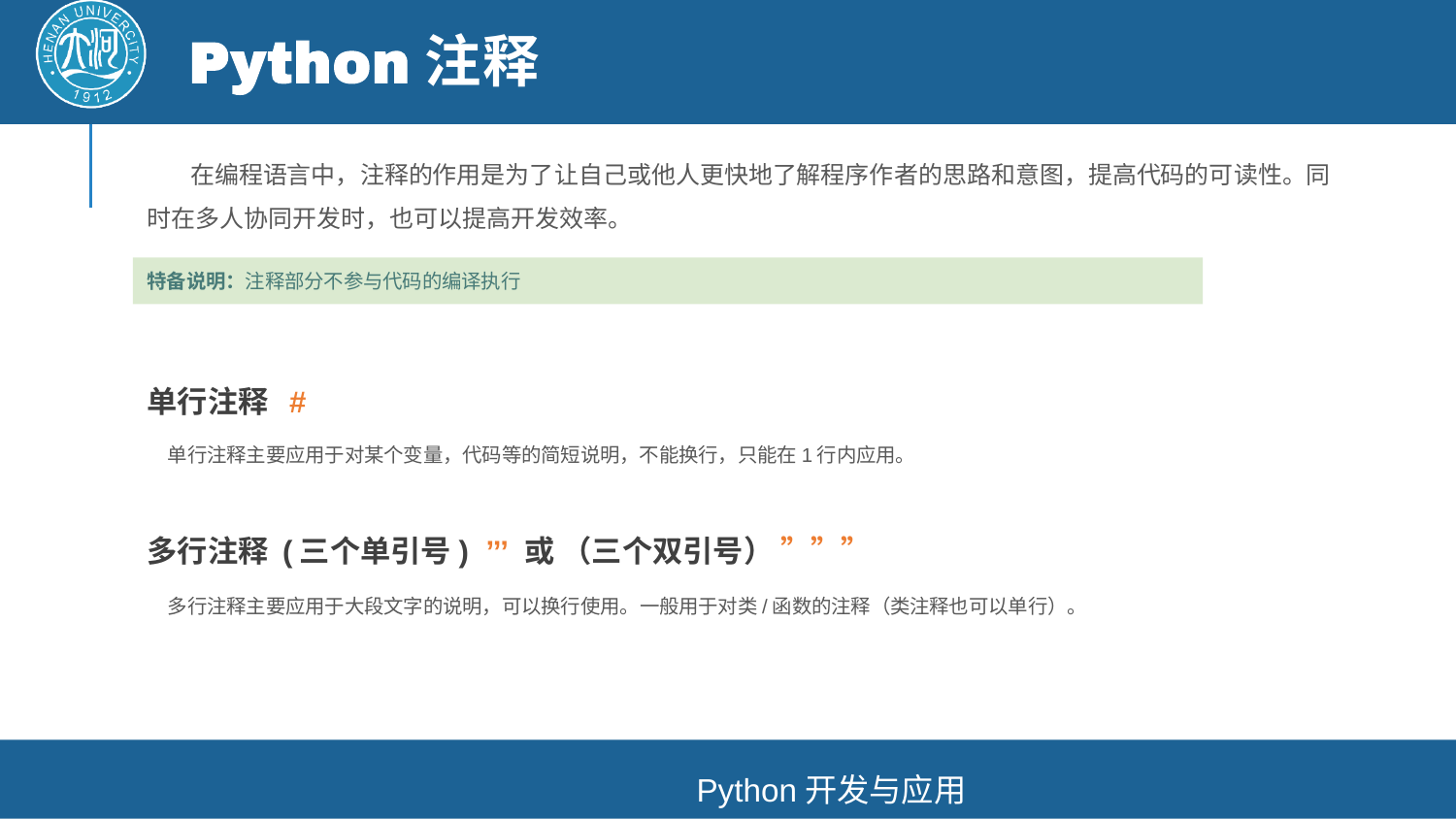

# Python注释
       在编程语言中，注释的作用是为了让自己或他人更快地了解程序作者的思路和意图，提高代码的可读性。同时在多人协同开发时，也可以提高开发效率。
特备说明：注释部分不参与代码的编译执行
单行注释  #
单行注释主要应用于对某个变量，代码等的简短说明，不能换行，只能在1行内应用。
多行注释 (三个单引号)  ’’’ 或 （三个双引号） ”””
多行注释主要应用于大段文字的说明，可以换行使用。一般用于对类/函数的注释（类注释也可以单行）。

Python开发与应用
45